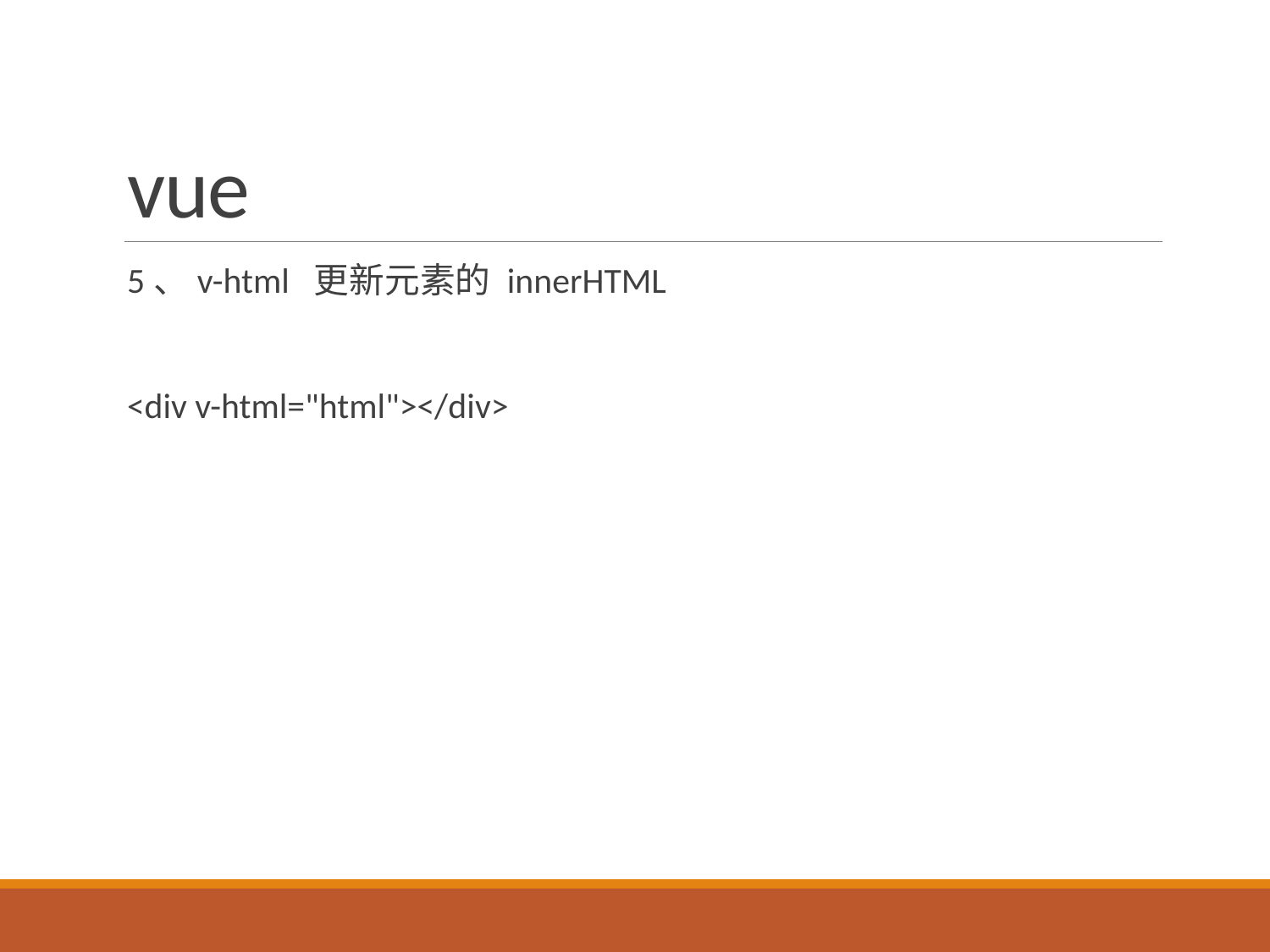

# vue
5、v-html  更新元素的 innerHTML

<div v-html="html"></div>